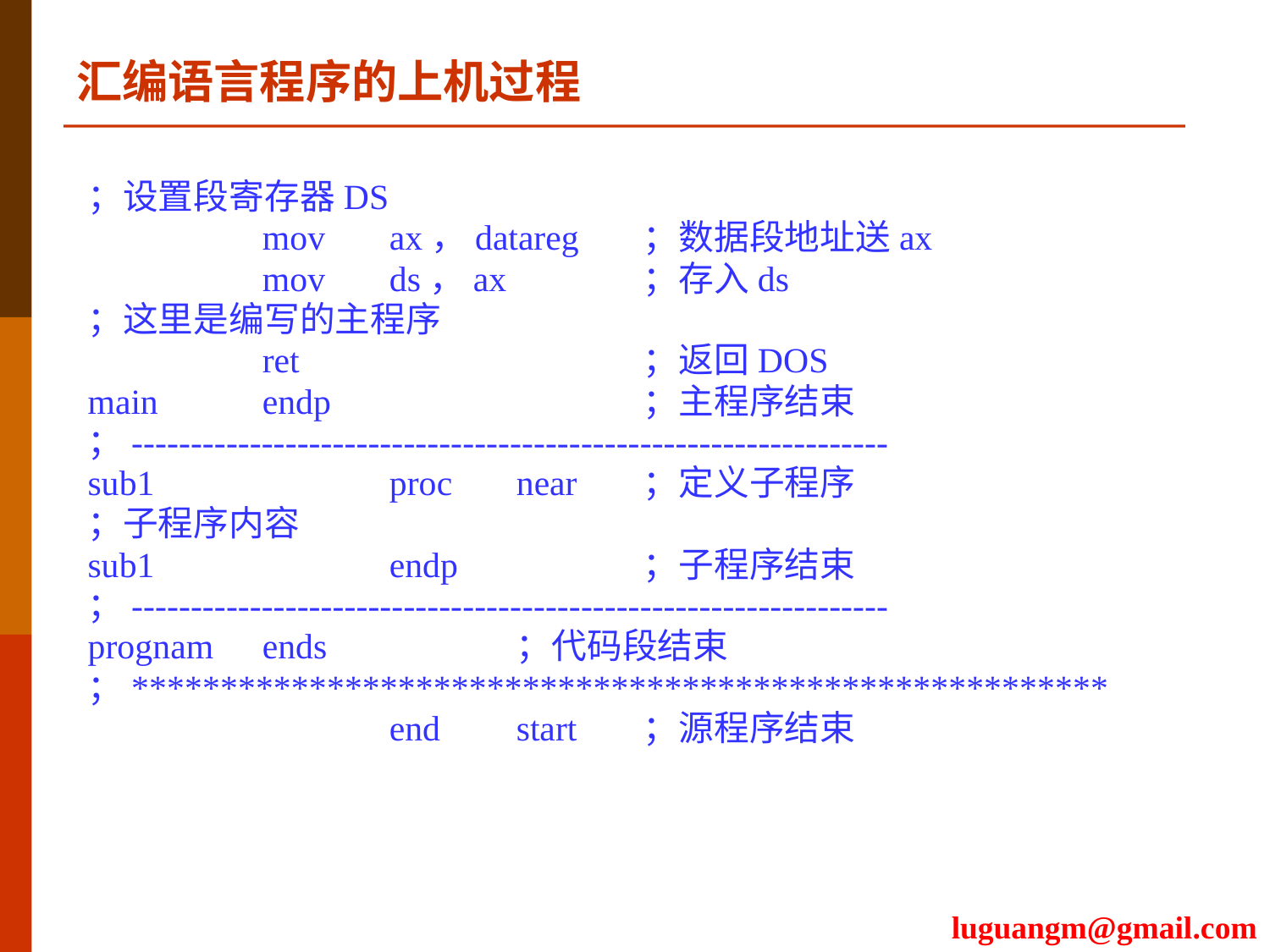

# 汇编语言程序的上机过程
；设置段寄存器DS
		mov	ax，datareg	；数据段地址送ax
		mov	ds，ax		；存入ds
；这里是编写的主程序
		ret			；返回DOS
main	endp			；主程序结束
；----------------------------------------------------------------
sub1		proc	near	；定义子程序
；子程序内容
sub1		endp		；子程序结束
；----------------------------------------------------------------
prognam	ends		；代码段结束
；*******************************************************
			end	start	；源程序结束